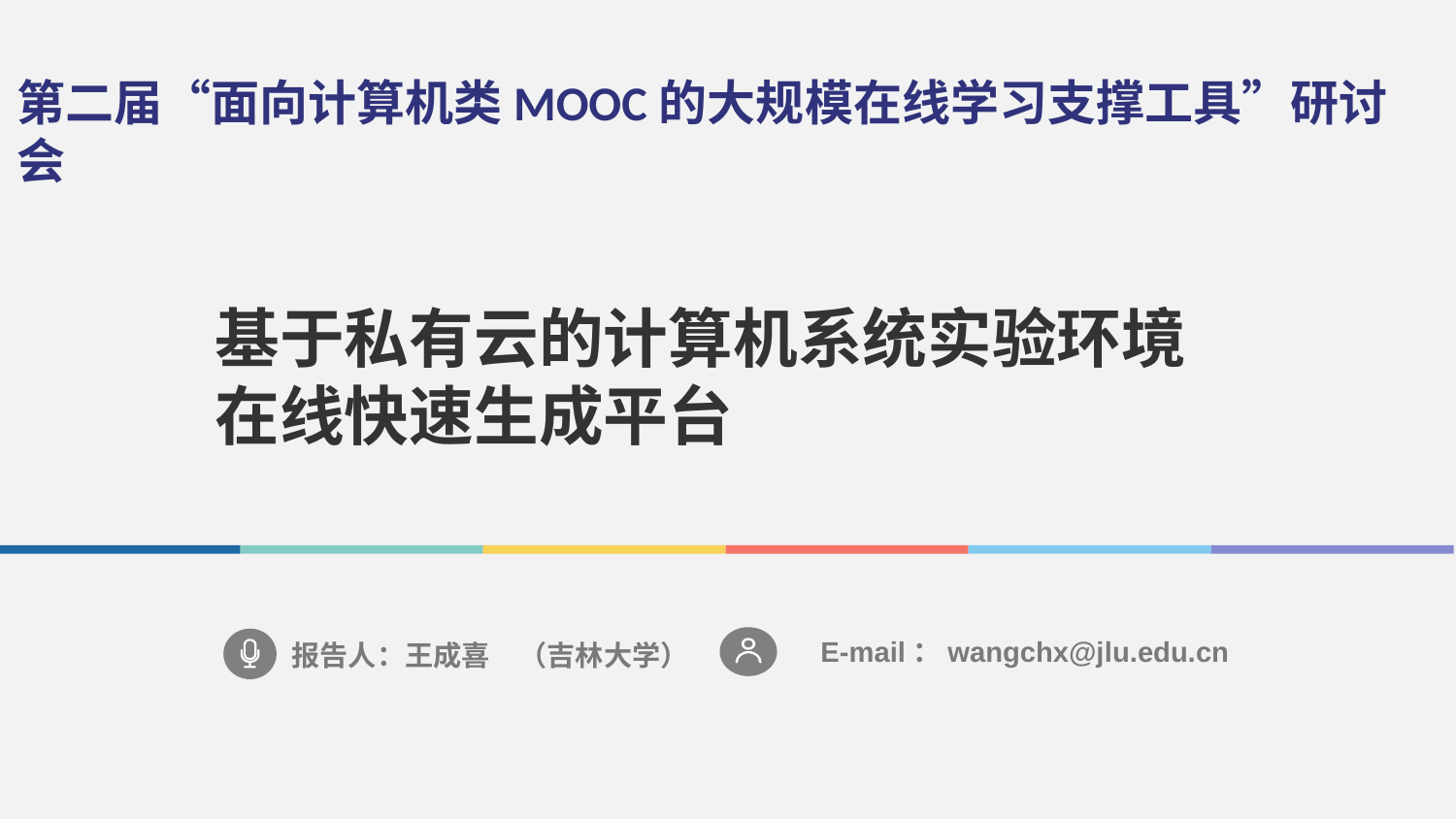

第二届“面向计算机类MOOC的大规模在线学习支撑工具”研讨会
基于私有云的计算机系统实验环境在线快速生成平台

E-mail：wangchx@jlu.edu.cn

报告人：王成喜　（吉林大学）